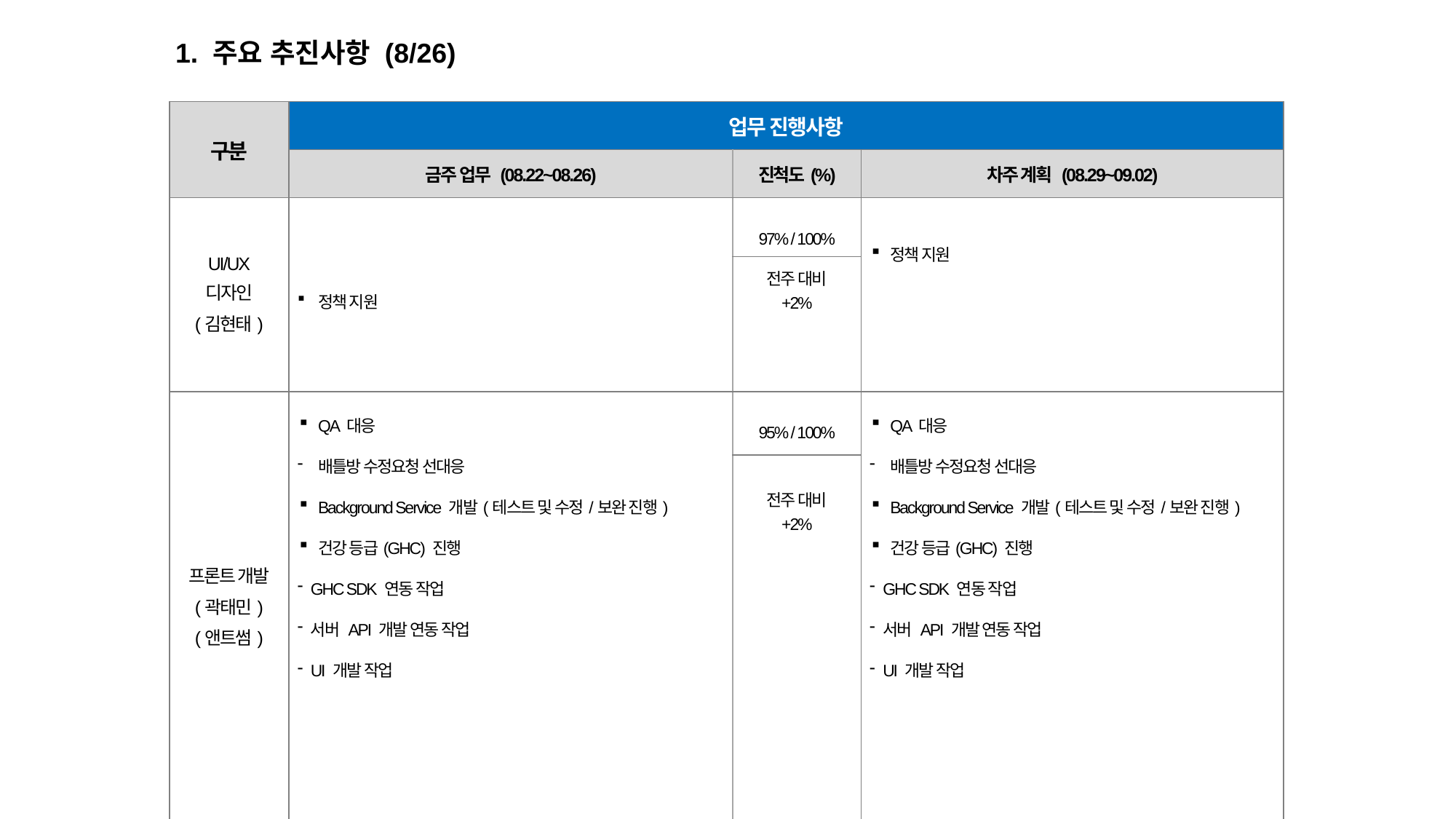

1. 주요 추진사항 (8/26)
| 구분 | 업무 진행사항 |  |  |
| --- | --- | --- | --- |
|  | 금주 업무 (08.22~08.26) | 진척도(%) | 차주 계획 (08.29~09.02) |
| UI/UX 디자인 (김현태) | 정책 지원 | 97% / 100% | 정책 지원 |
|  |  | 전주 대비 +2% |  |
| 프론트 개발 (곽태민) (앤트썸) | QA 대응 배틀방 수정요청 선대응 Background Service 개발(테스트 및 수정/보완 진행) 건강 등급(GHC) 진행 GHC SDK 연동 작업 서버 API 개발 연동 작업 UI 개발 작업 | 95% / 100% | QA 대응 배틀방 수정요청 선대응 Background Service 개발(테스트 및 수정/보완 진행) 건강 등급(GHC) 진행 GHC SDK 연동 작업 서버 API 개발 연동 작업 UI 개발 작업 |
|  |  | 전주 대비 +2% |  |